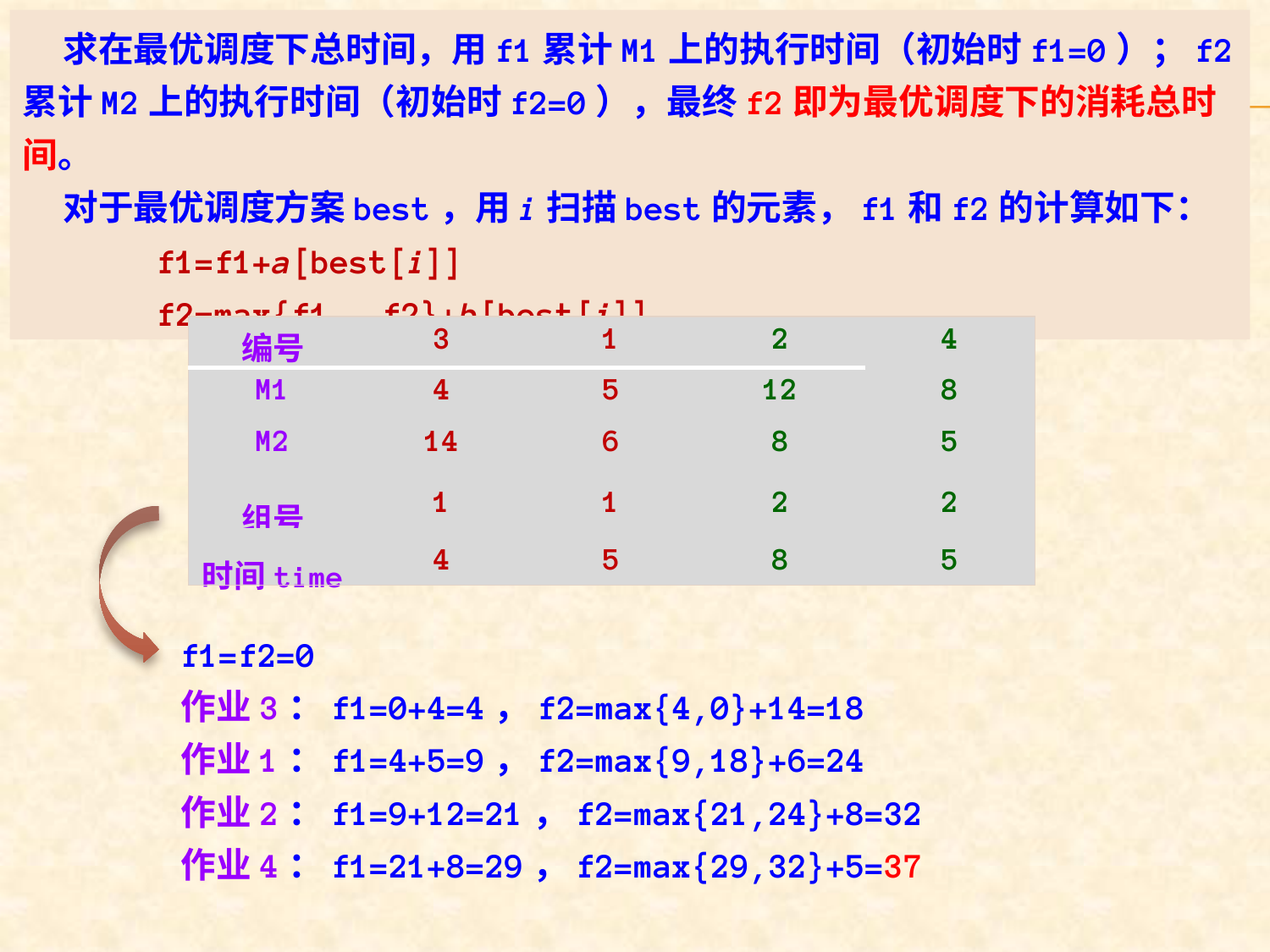

求在最优调度下总时间，用f1累计M1上的执行时间（初始时f1=0）；f2累计M2上的执行时间（初始时f2=0），最终f2即为最优调度下的消耗总时间。
    对于最优调度方案best，用i扫描best的元素，f1和f2的计算如下：
       f1=f1+a[best[i]]
       f2=max{f1，f2}+b[best[i]]
| 编号 | 3 | 1 | 2 | 4 |
| --- | --- | --- | --- | --- |
| M1 | 4 | 5 | 12 | 8 |
| M2 | 14 | 6 | 8 | 5 |
| 组号 | 1 | 1 | 2 | 2 |
| 时间time | 4 | 5 | 8 | 5 |

f1=f2=0
作业3：f1=0+4=4，f2=max{4,0}+14=18
作业1：f1=4+5=9，f2=max{9,18}+6=24
作业2：f1=9+12=21，f2=max{21,24}+8=32
作业4：f1=21+8=29，f2=max{29,32}+5=37